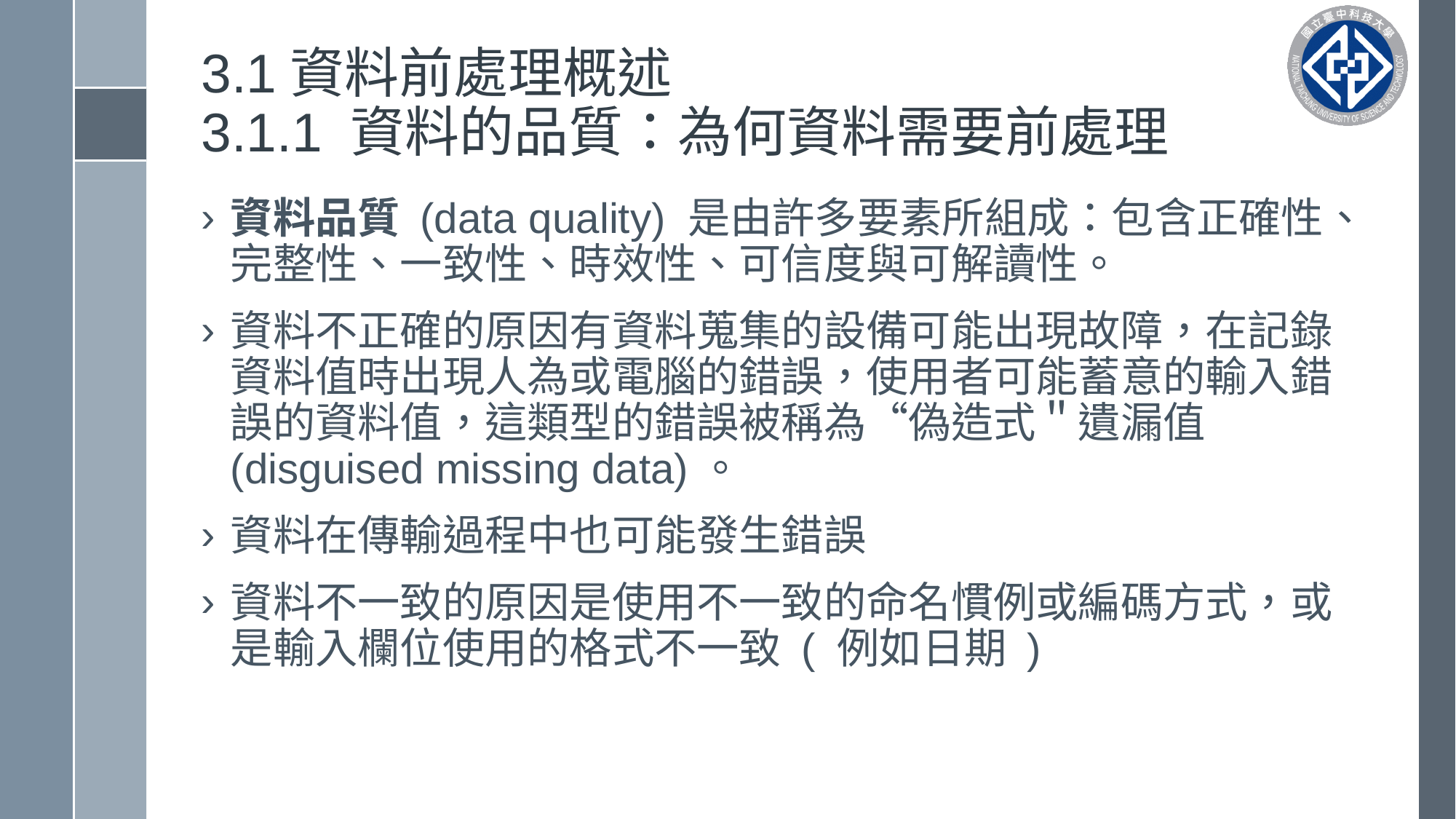

# 3.1資料前處理概述 3.1.1 資料的品質：為何資料需要前處理
資料品質 (data quality) 是由許多要素所組成：包含正確性、完整性、一致性、時效性、可信度與可解讀性。
資料不正確的原因有資料蒐集的設備可能出現故障，在記錄資料值時出現人為或電腦的錯誤，使用者可能蓄意的輸入錯誤的資料值，這類型的錯誤被稱為“偽造式＂遺漏值 (disguised missing data)。
資料在傳輸過程中也可能發生錯誤
資料不一致的原因是使用不一致的命名慣例或編碼方式，或是輸入欄位使用的格式不一致 ( 例如日期 )